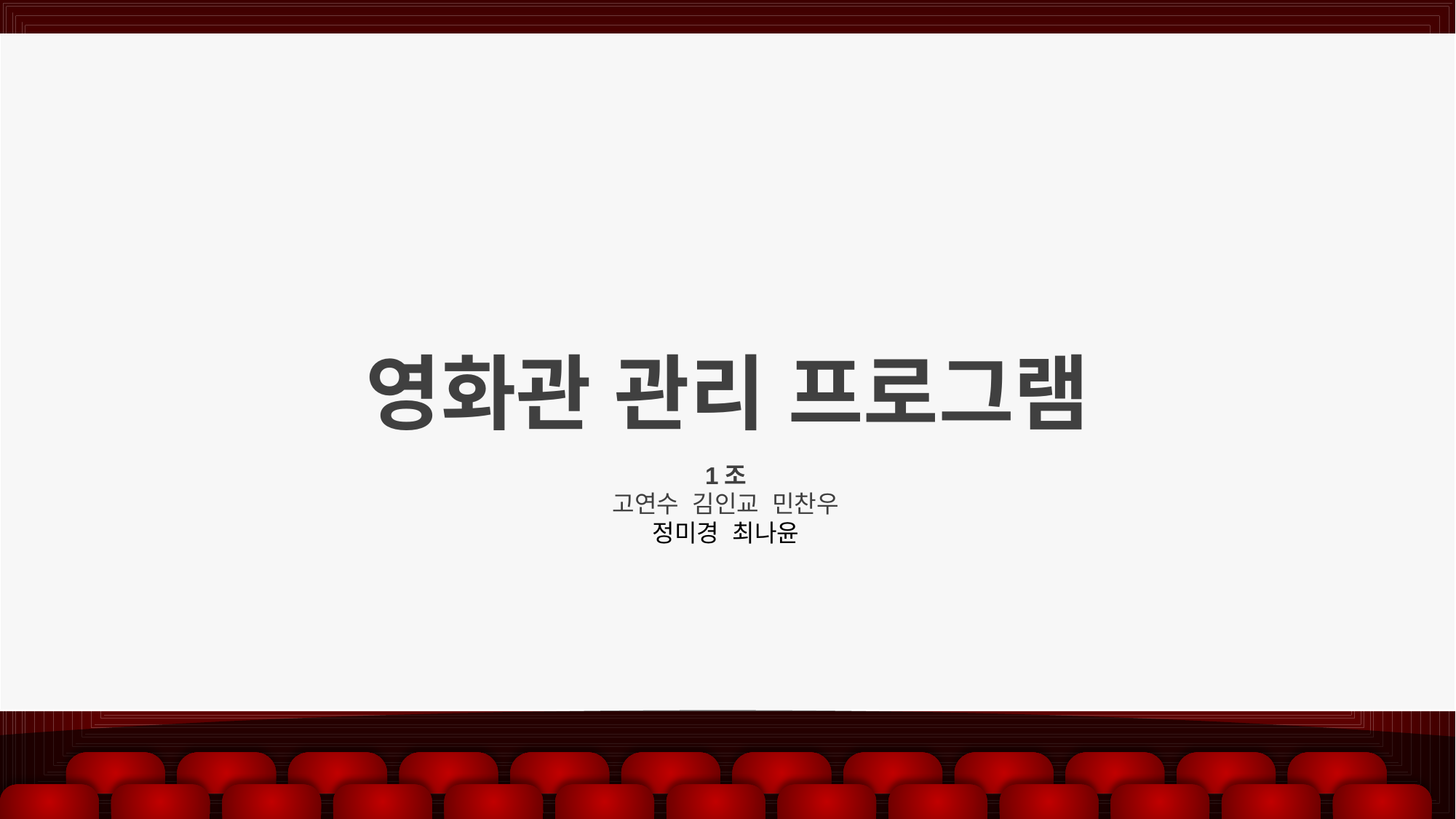

영화관 관리 프로그램
1조
고연수  김인교  민찬우
정미경  최나윤